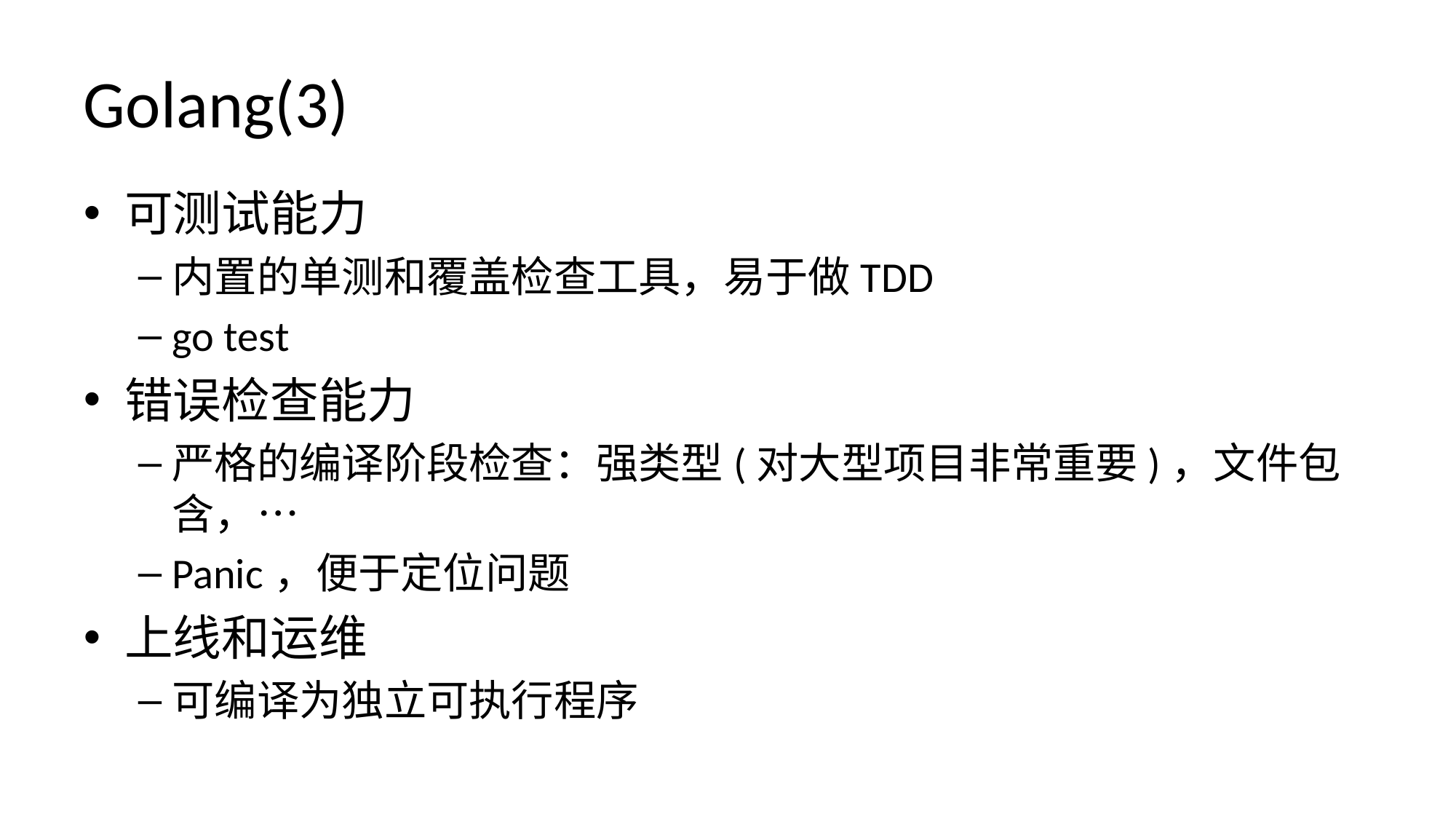

# Golang(3)
可测试能力
内置的单测和覆盖检查工具，易于做TDD
go test
错误检查能力
严格的编译阶段检查：强类型(对大型项目非常重要)，文件包含，…
Panic，便于定位问题
上线和运维
可编译为独立可执行程序